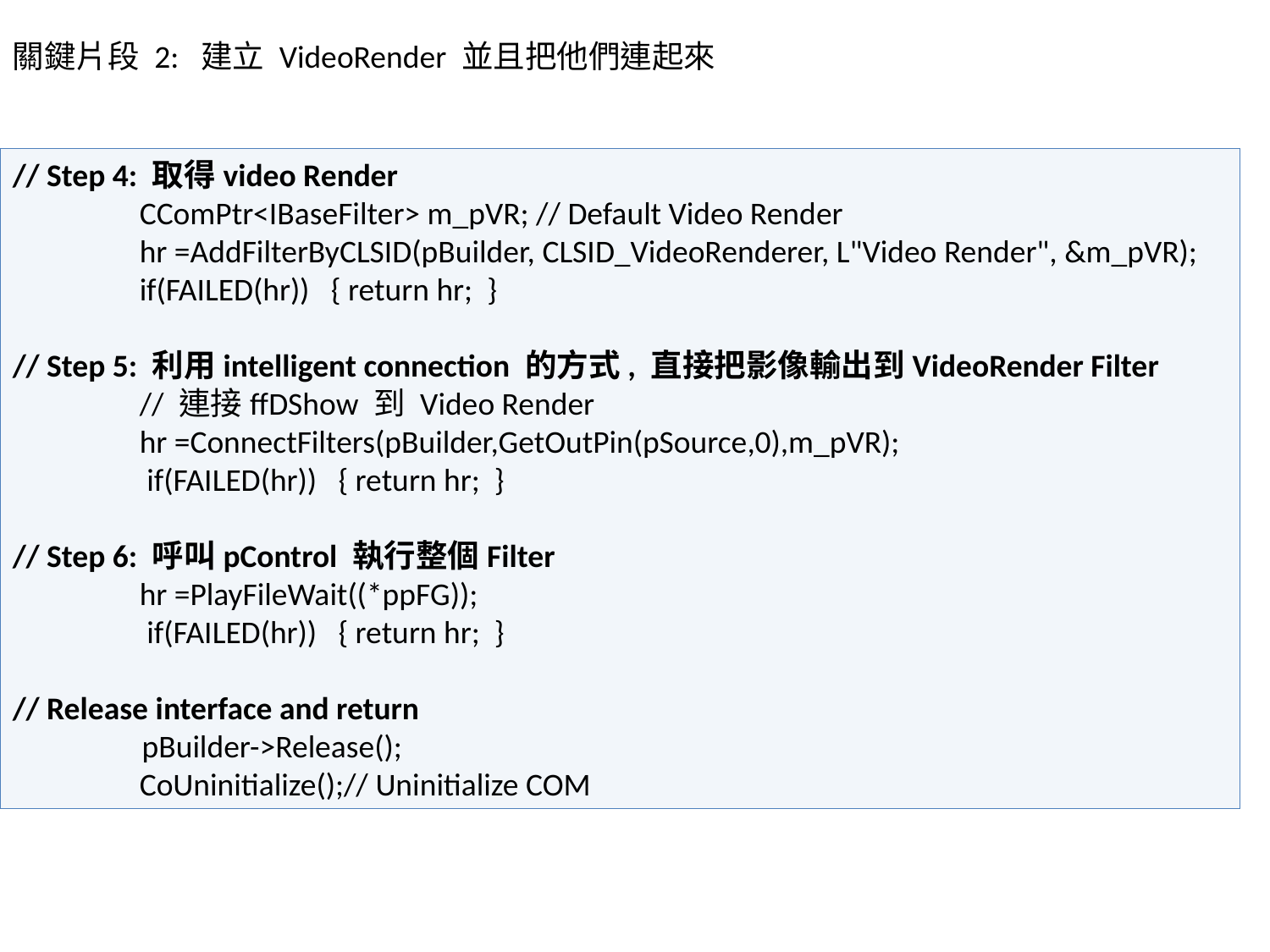

關鍵片段 2:  建立 VideoRender 並且把他們連起來
// Step 4: 取得video Render
	CComPtr<IBaseFilter> m_pVR; // Default Video Render
	hr =AddFilterByCLSID(pBuilder, CLSID_VideoRenderer, L"Video Render", &m_pVR);
	if(FAILED(hr))   { return hr;  }

// Step 5: 利用intelligent connection 的方式, 直接把影像輸出到VideoRender Filter
	// 連接ffDShow 到 Video Render
	hr =ConnectFilters(pBuilder,GetOutPin(pSource,0),m_pVR);
	 if(FAILED(hr))   { return hr;  }

// Step 6: 呼叫pControl 執行整個Filter
	hr =PlayFileWait((*ppFG));
	 if(FAILED(hr))   { return hr;  }

// Release interface and return
                  pBuilder->Release();
	CoUninitialize();// Uninitialize COM